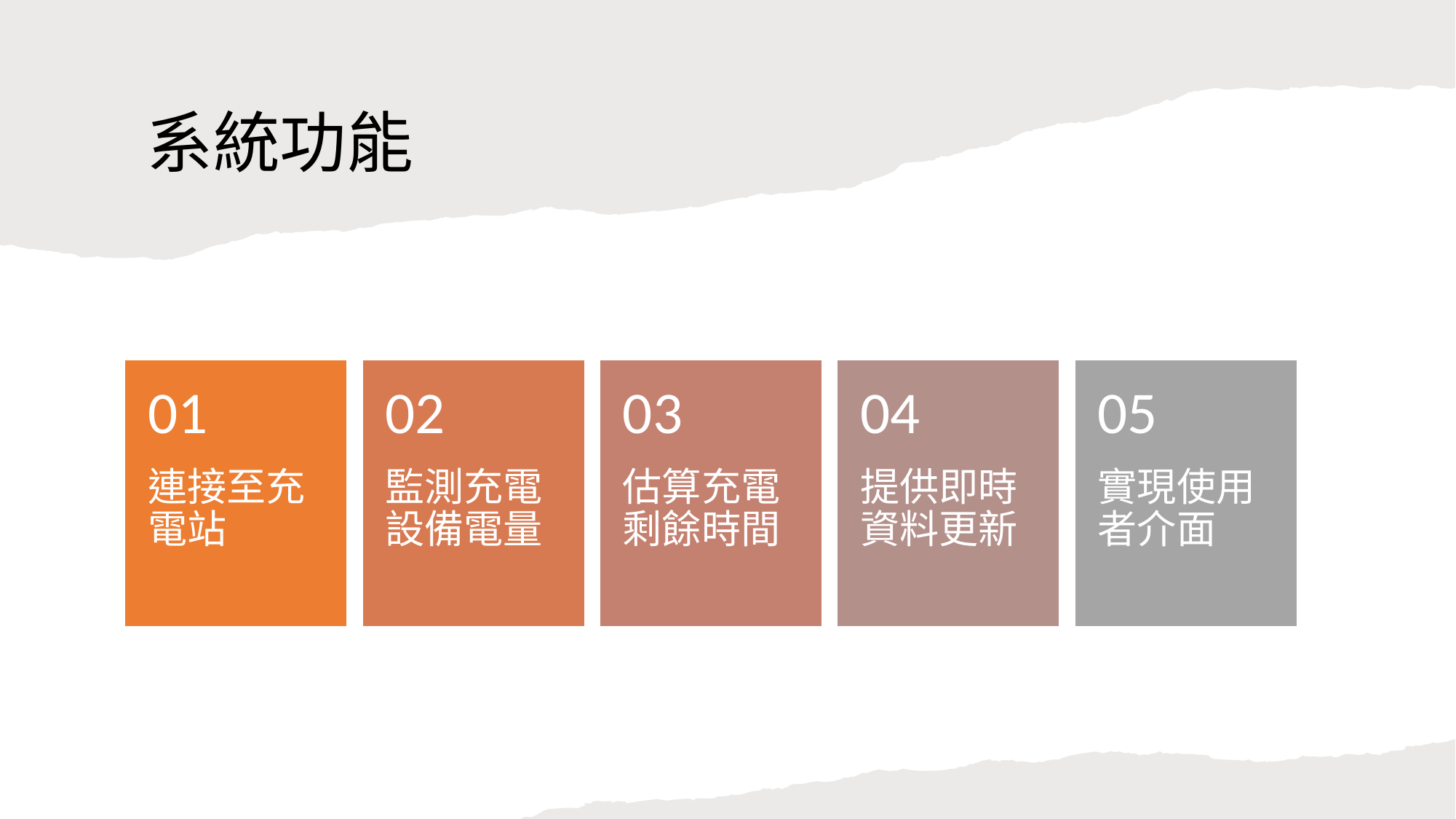

# 系統功能
連接至充電站
01
監測充電設備電量
02
估算充電剩餘時間
03
提供即時資料更新
04
實現使用者介面
05